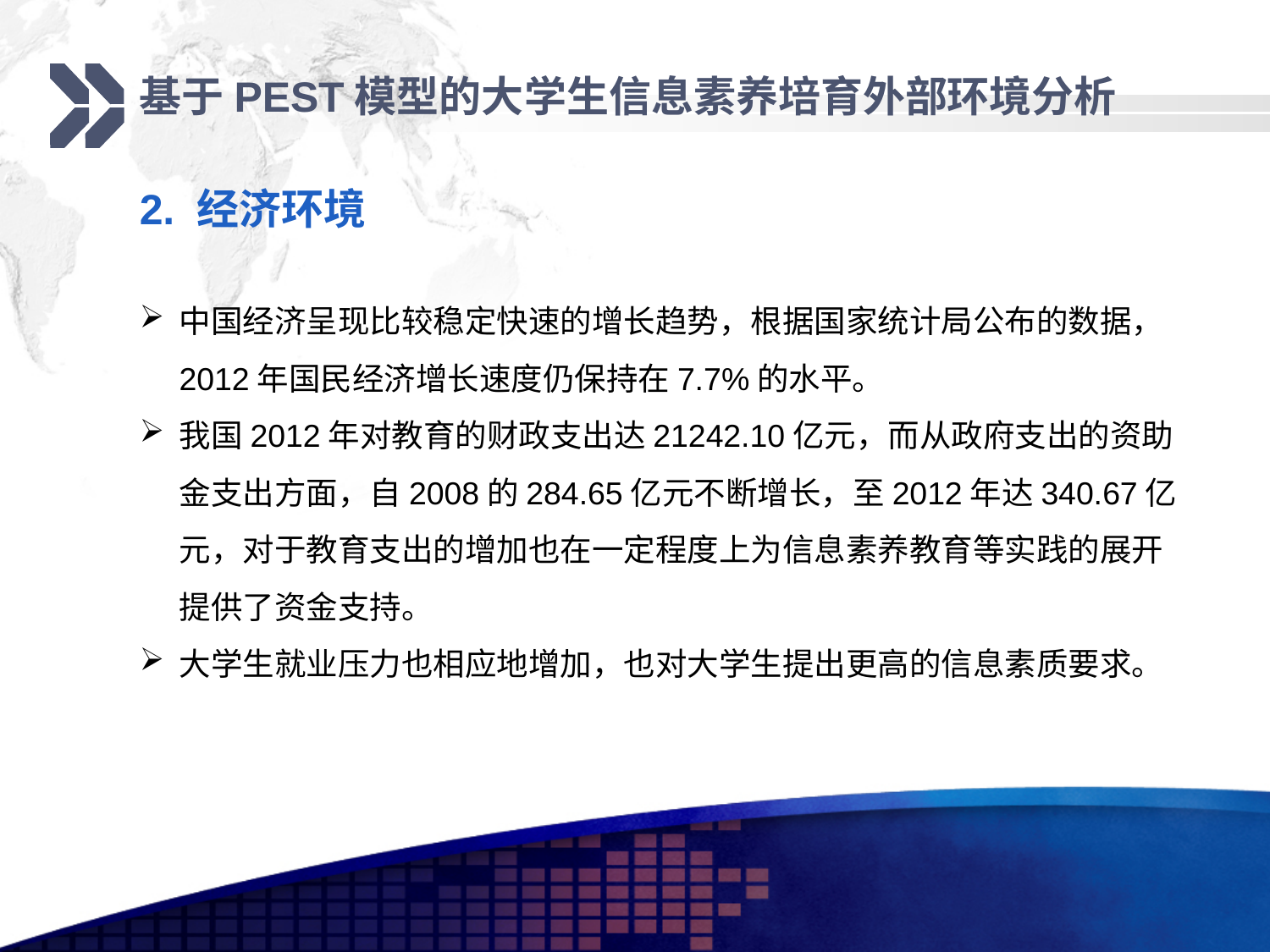

基于PEST模型的大学生信息素养培育外部环境分析
2. 经济环境
中国经济呈现比较稳定快速的增长趋势，根据国家统计局公布的数据，2012年国民经济增长速度仍保持在7.7%的水平。
我国2012年对教育的财政支出达21242.10亿元，而从政府支出的资助金支出方面，自2008的284.65亿元不断增长，至2012年达340.67亿元，对于教育支出的增加也在一定程度上为信息素养教育等实践的展开提供了资金支持。
大学生就业压力也相应地增加，也对大学生提出更高的信息素质要求。